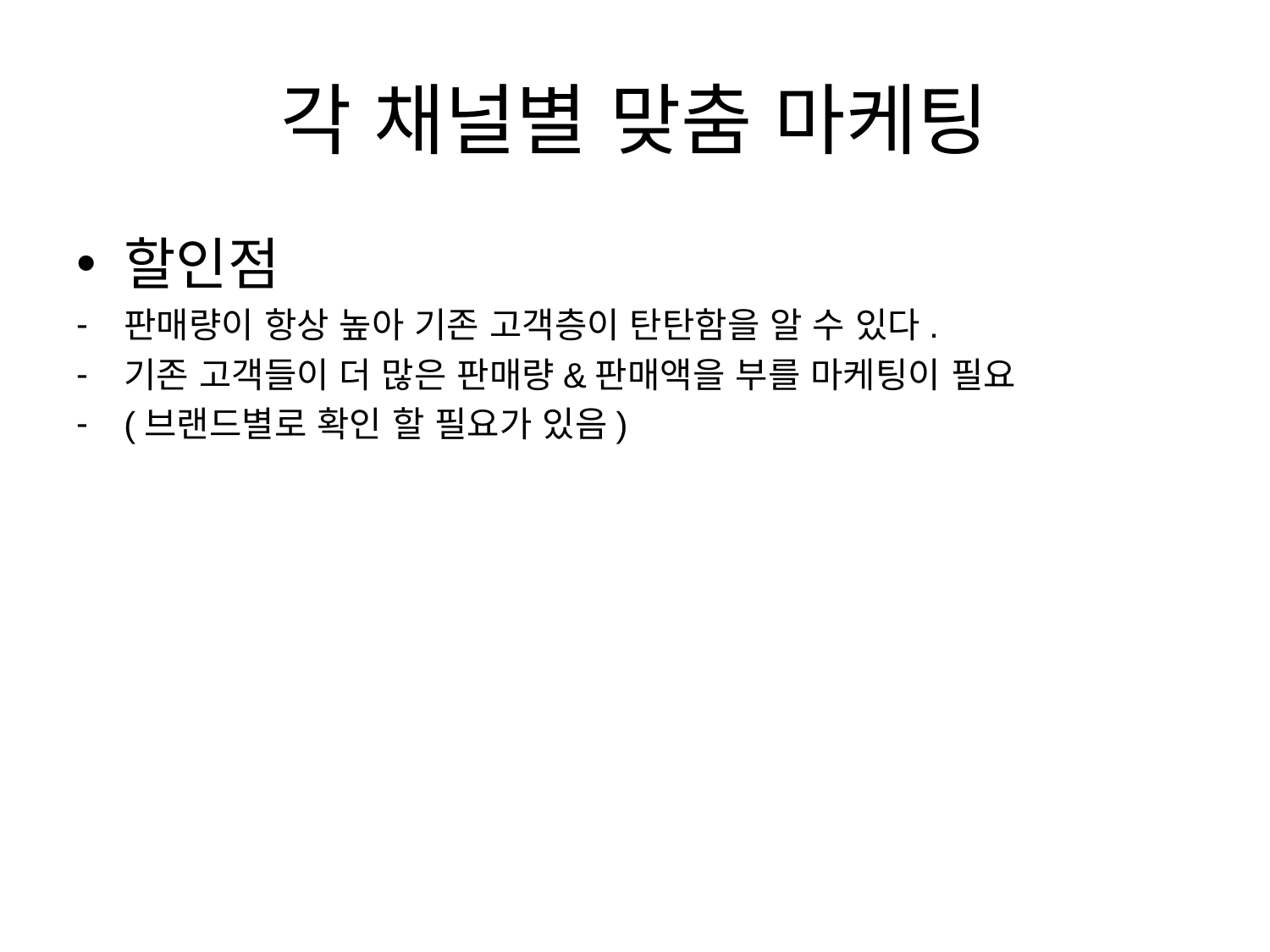

# 각 채널별 맞춤 마케팅
할인점
판매량이 항상 높아 기존 고객층이 탄탄함을 알 수 있다.
기존 고객들이 더 많은 판매량&판매액을 부를 마케팅이 필요
(브랜드별로 확인 할 필요가 있음)